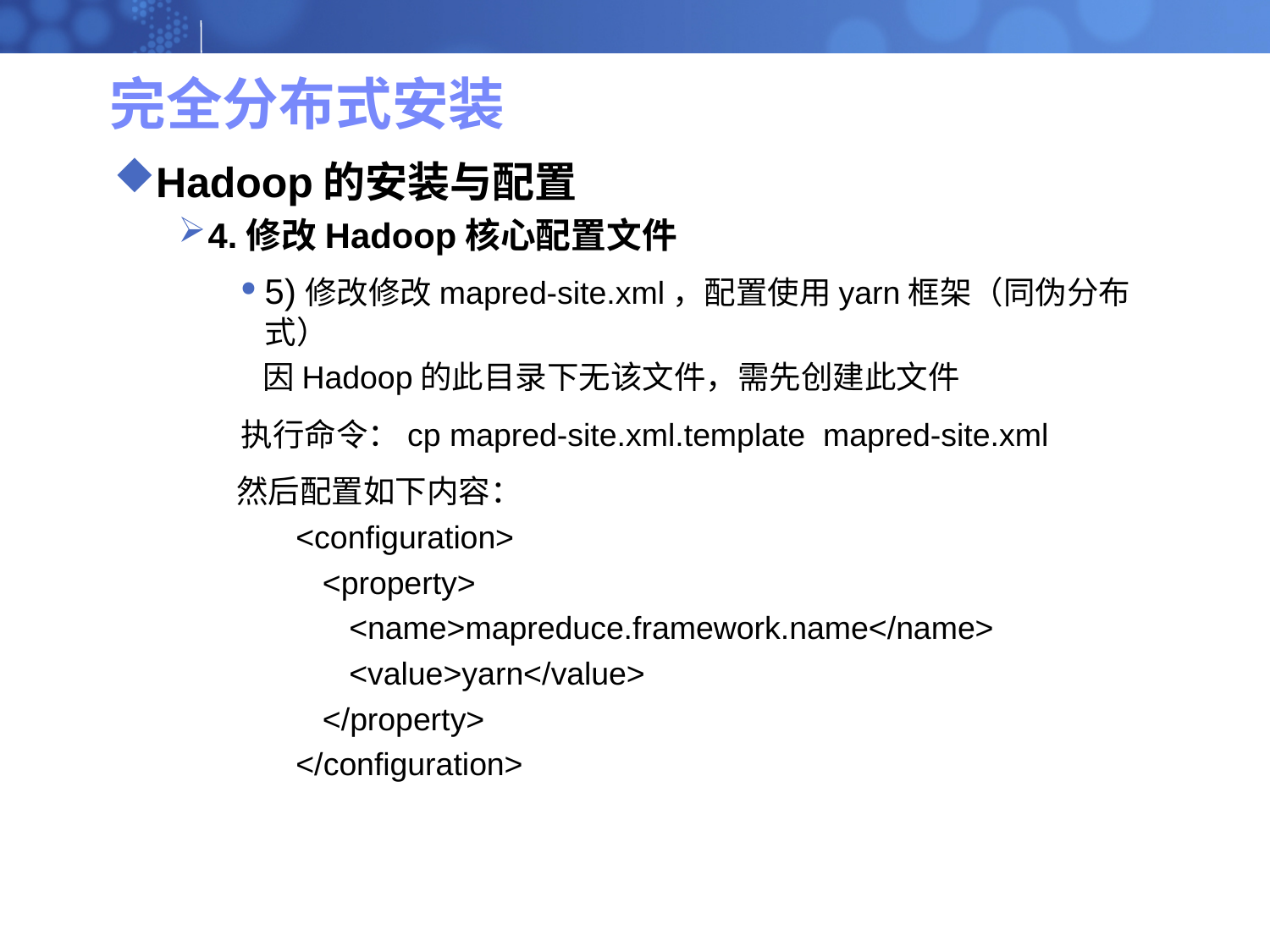

# 完全分布式安装
Hadoop的安装与配置
4.修改Hadoop核心配置文件
5)修改修改mapred-site.xml，配置使用yarn框架（同伪分布式）
  因Hadoop的此目录下无该文件，需先创建此文件
                   执行命令：cp mapred-site.xml.template  mapred-site.xml
                然后配置如下内容：
<configuration>
   <property>
      <name>mapreduce.framework.name</name>
      <value>yarn</value>
   </property>
</configuration>
44